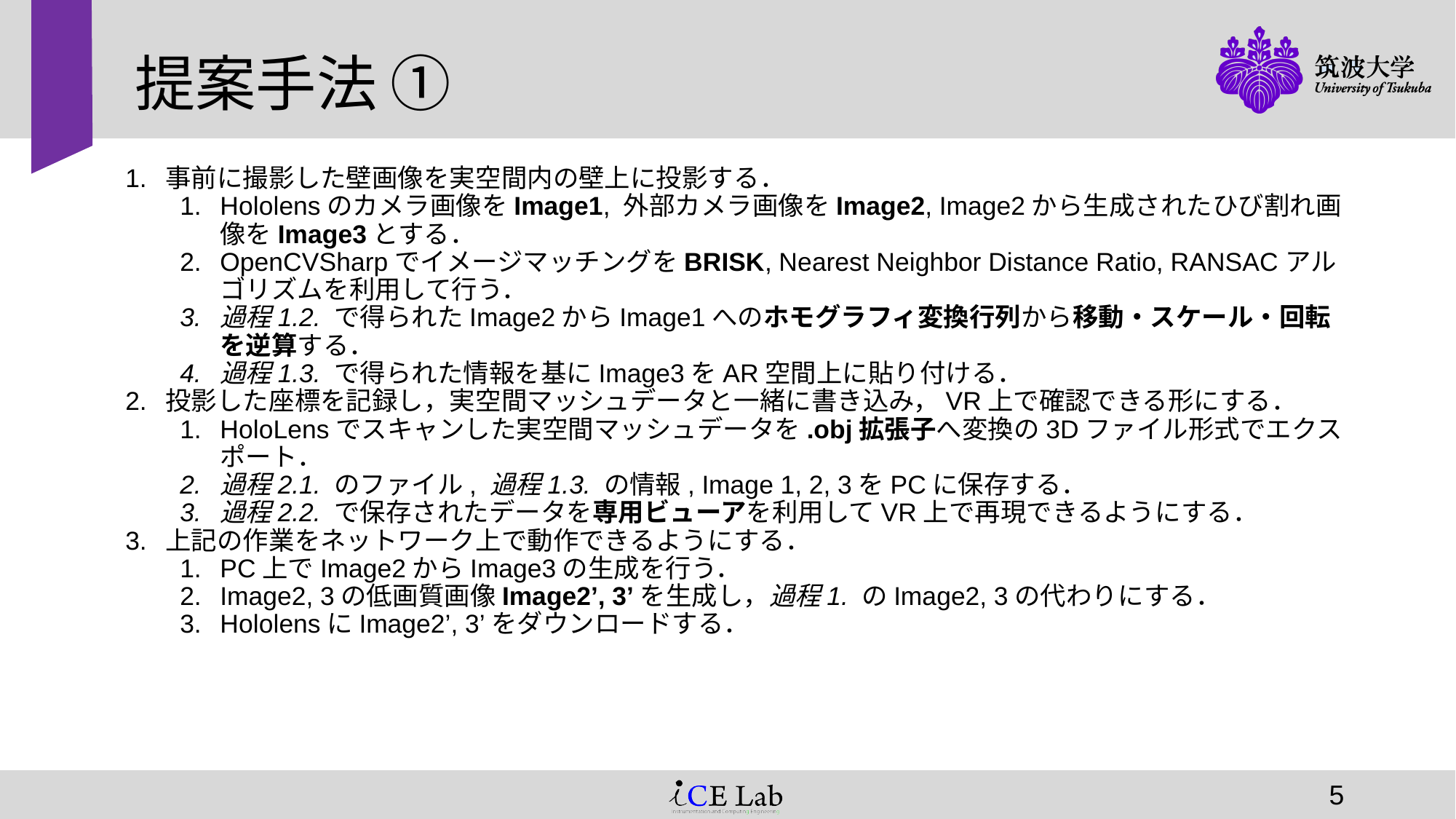

# 提案手法 ①
事前に撮影した壁画像を実空間内の壁上に投影する．
Hololensのカメラ画像をImage1, 外部カメラ画像をImage2, Image2から生成されたひび割れ画像をImage3とする．
OpenCVSharpでイメージマッチングをBRISK, Nearest Neighbor Distance Ratio, RANSACアルゴリズムを利用して行う．
過程1.2. で得られたImage2からImage1へのホモグラフィ変換行列から移動・スケール・回転を逆算する．
過程1.3. で得られた情報を基にImage3をAR空間上に貼り付ける．
投影した座標を記録し，実空間マッシュデータと一緒に書き込み，VR上で確認できる形にする．
HoloLensでスキャンした実空間マッシュデータを.obj拡張子へ変換の3Dファイル形式でエクスポート．
過程2.1. のファイル, 過程1.3. の情報, Image 1, 2, 3をPCに保存する．
過程2.2. で保存されたデータを専用ビューアを利用してVR上で再現できるようにする．
上記の作業をネットワーク上で動作できるようにする．
PC上でImage2からImage3の生成を行う．
Image2, 3の低画質画像Image2’, 3’を生成し，過程1. のImage2, 3の代わりにする．
HololensにImage2’, 3’をダウンロードする．
5